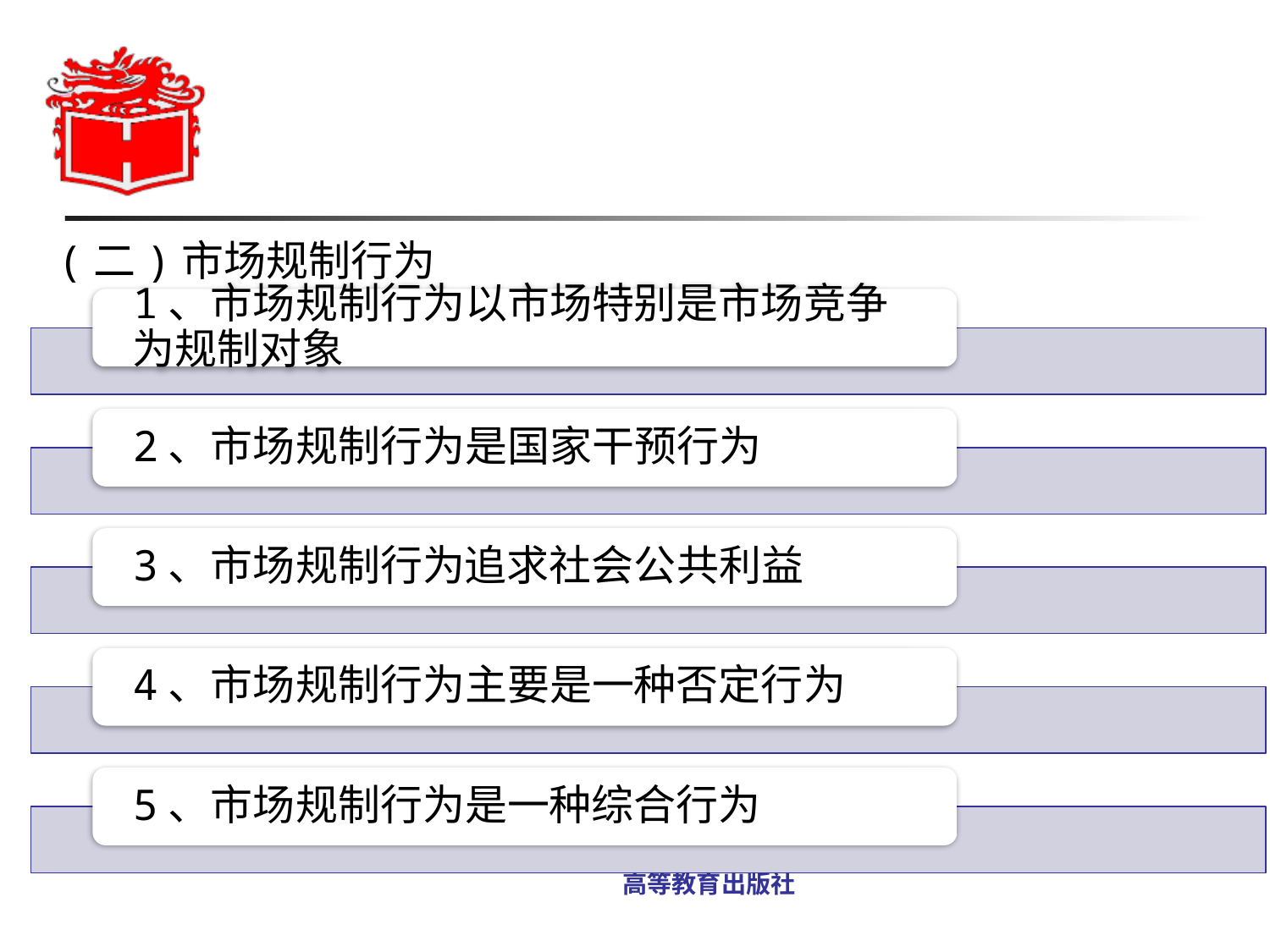

(二)市场规制行为

1、市场规制行为以市场特别是市场竞争为规制对象
2、市场规制行为是国家干预行为
3、市场规制行为追求社会公共利益
4、市场规制行为主要是一种否定行为
5、市场规制行为是一种综合行为

高等教育出版社